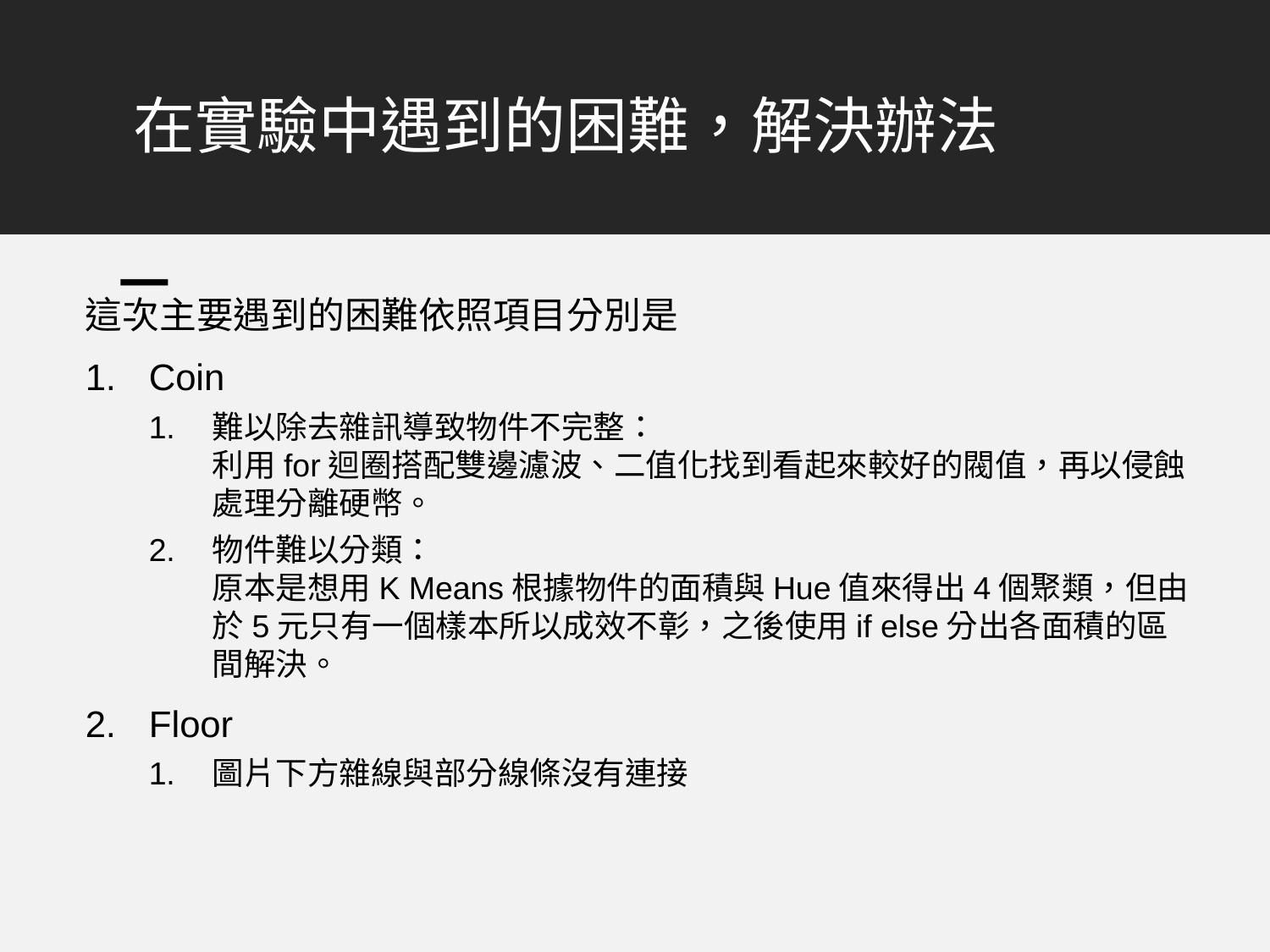

# 在實驗中遇到的困難，解決辦法

這次主要遇到的困難依照項目分別是
Coin
難以除去雜訊導致物件不完整：
利用for迴圈搭配雙邊濾波、二值化找到看起來較好的閥值，再以侵蝕處理分離硬幣。
物件難以分類：
原本是想用K Means根據物件的面積與Hue值來得出4個聚類，但由於5元只有一個樣本所以成效不彰，之後使用if else分出各面積的區間解決。
Floor
圖片下方雜線與部分線條沒有連接